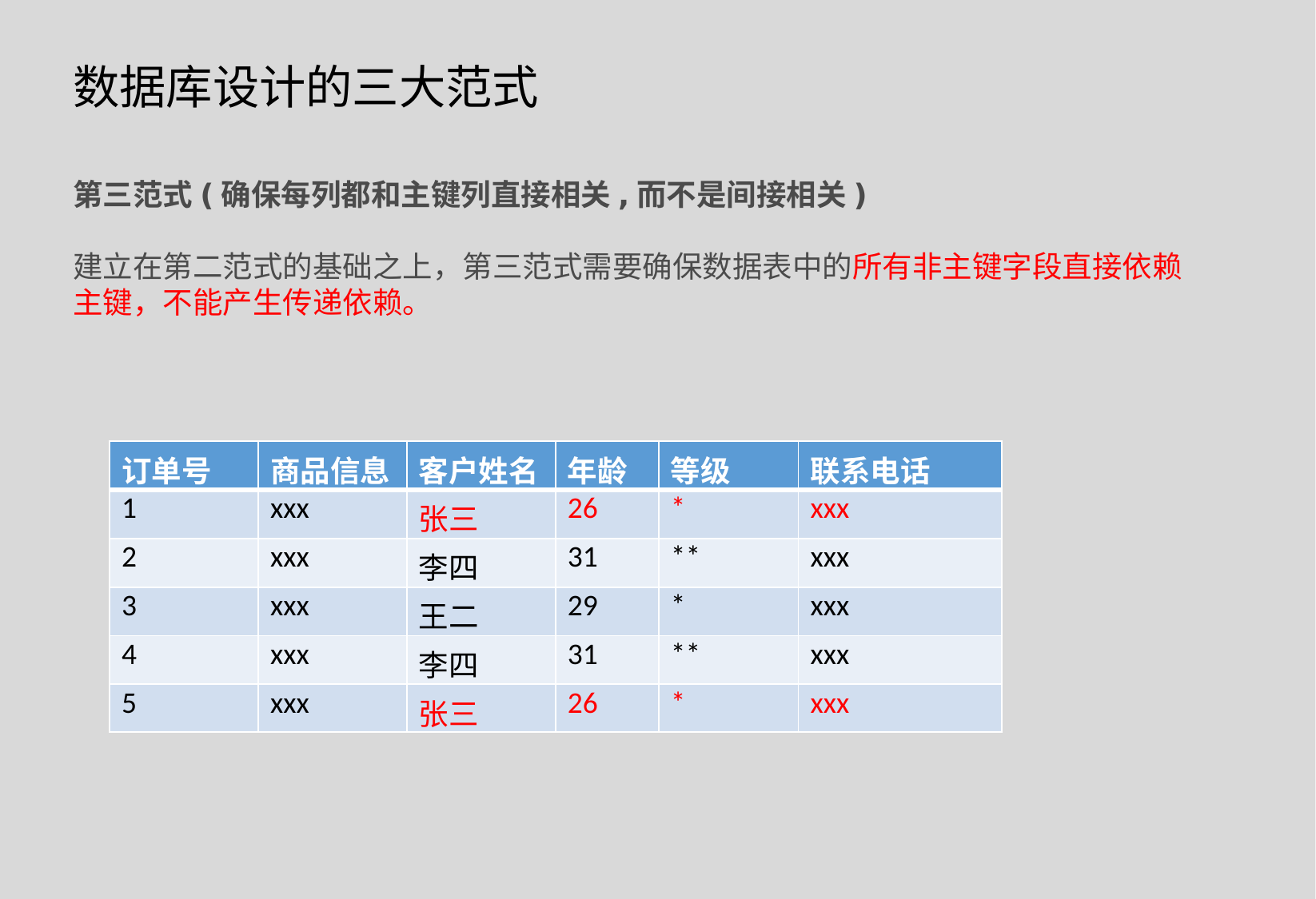

数据库设计的三大范式
第三范式(确保每列都和主键列直接相关,而不是间接相关)

建立在第二范式的基础之上，第三范式需要确保数据表中的所有非主键字段直接依赖主键，不能产生传递依赖。

| 订单号 | 商品信息 | 客户姓名 | 年龄 | 等级 | 联系电话 |
| --- | --- | --- | --- | --- | --- |
| 1 | xxx | 张三 | 26 | \* | xxx |
| 2 | xxx | 李四 | 31 | \*\* | xxx |
| 3 | xxx | 王二 | 29 | \* | xxx |
| 4 | xxx | 李四 | 31 | \*\* | xxx |
| 5 | xxx | 张三 | 26 | \* | xxx |